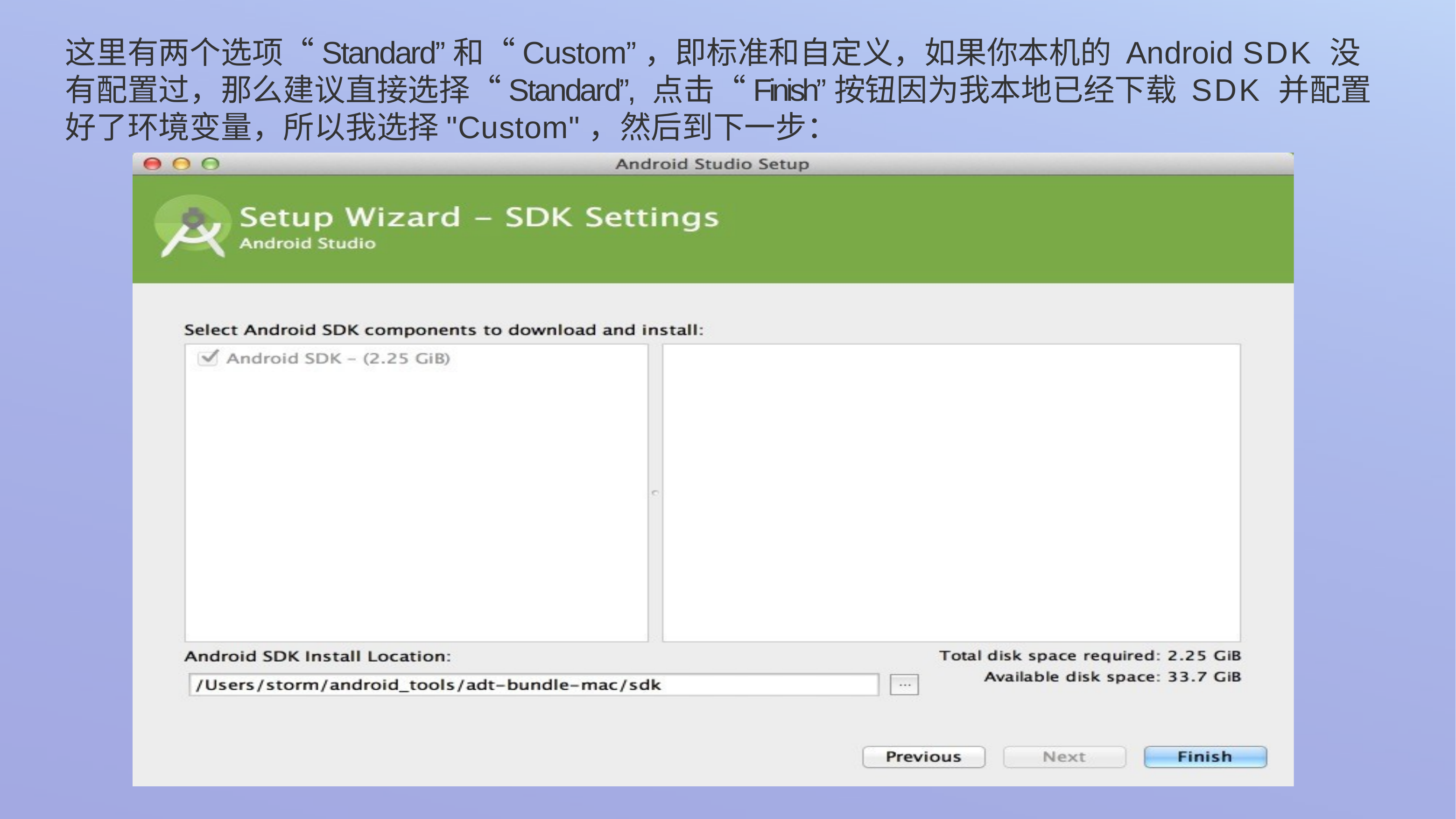

这里有两个选项“Standard”和“Custom”，即标准和自定义，如果你本机的 Android SDK 没有配置过，那么建议直接选择“Standard”, 点击“Finish”按钮因为我本地已经下载 SDK 并配置好了环境变量，所以我选择"Custom"，然后到下一步：